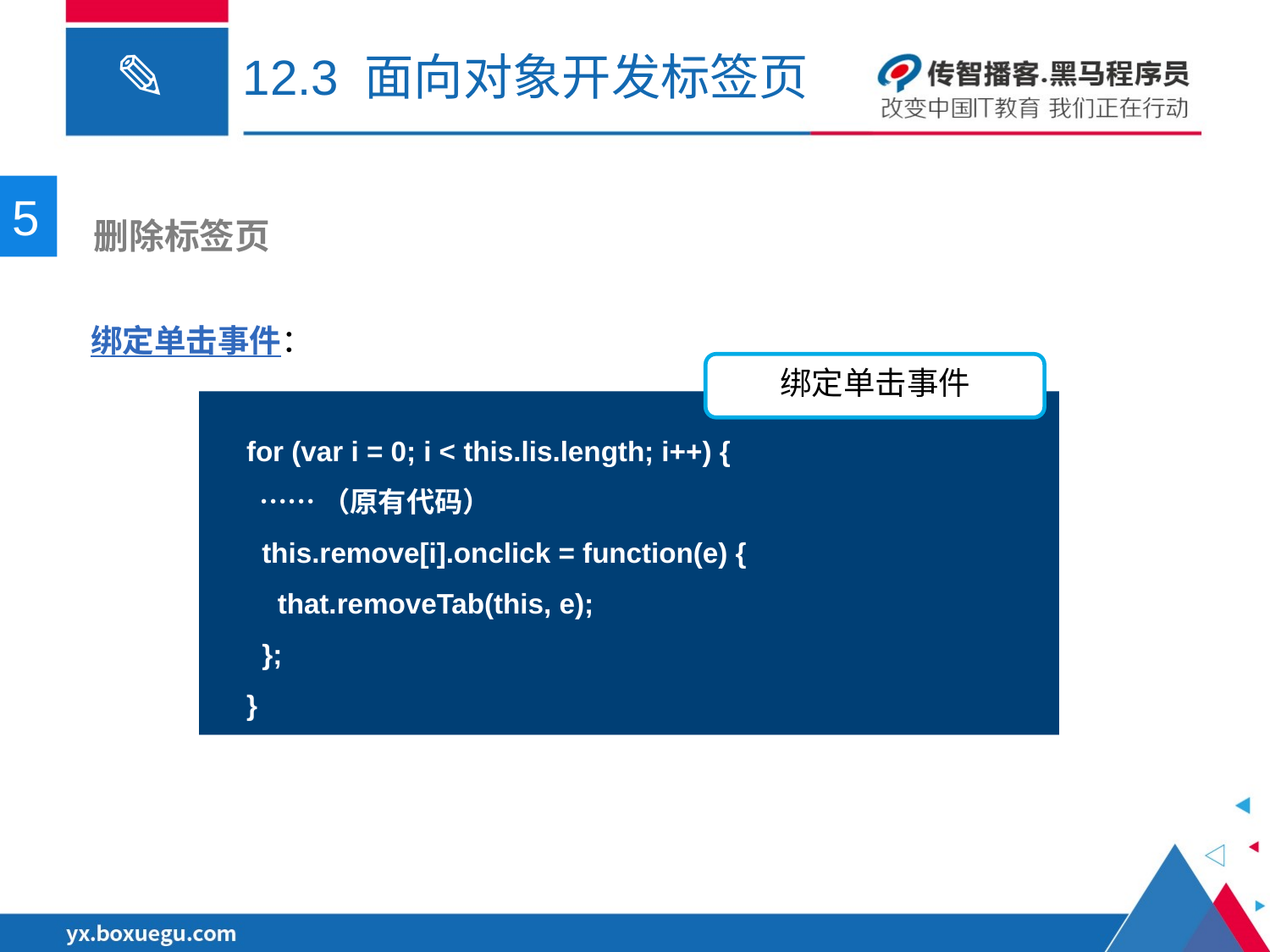

# 12.3 面向对象开发标签页

5
  删除标签页
绑定单击事件：
绑定单击事件

for (var i = 0; i < this.lis.length; i++) {
  ……（原有代码）
  this.remove[i].onclick = function(e) {
    that.removeTab(this, e);
  };
}